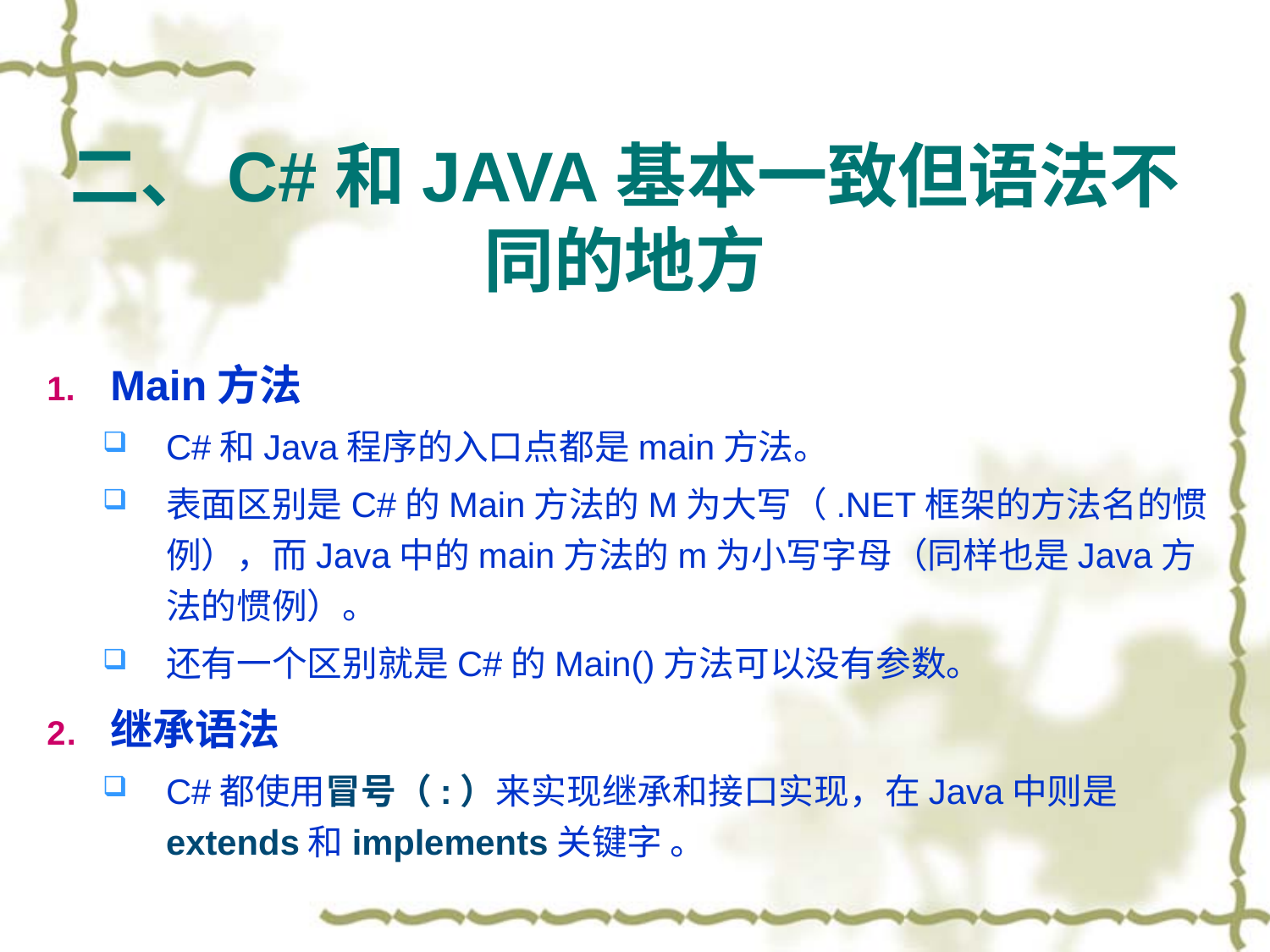

二、C#和JAVA基本一致但语法不同的地方
Main方法
C#和Java程序的入口点都是main方法。
表面区别是C#的Main方法的M为大写（.NET框架的方法名的惯例），而Java中的main方法的m为小写字母（同样也是Java方法的惯例）。
还有一个区别就是C#的Main()方法可以没有参数。
继承语法
C#都使用冒号（:）来实现继承和接口实现，在Java中则是extends和implements关键字 。